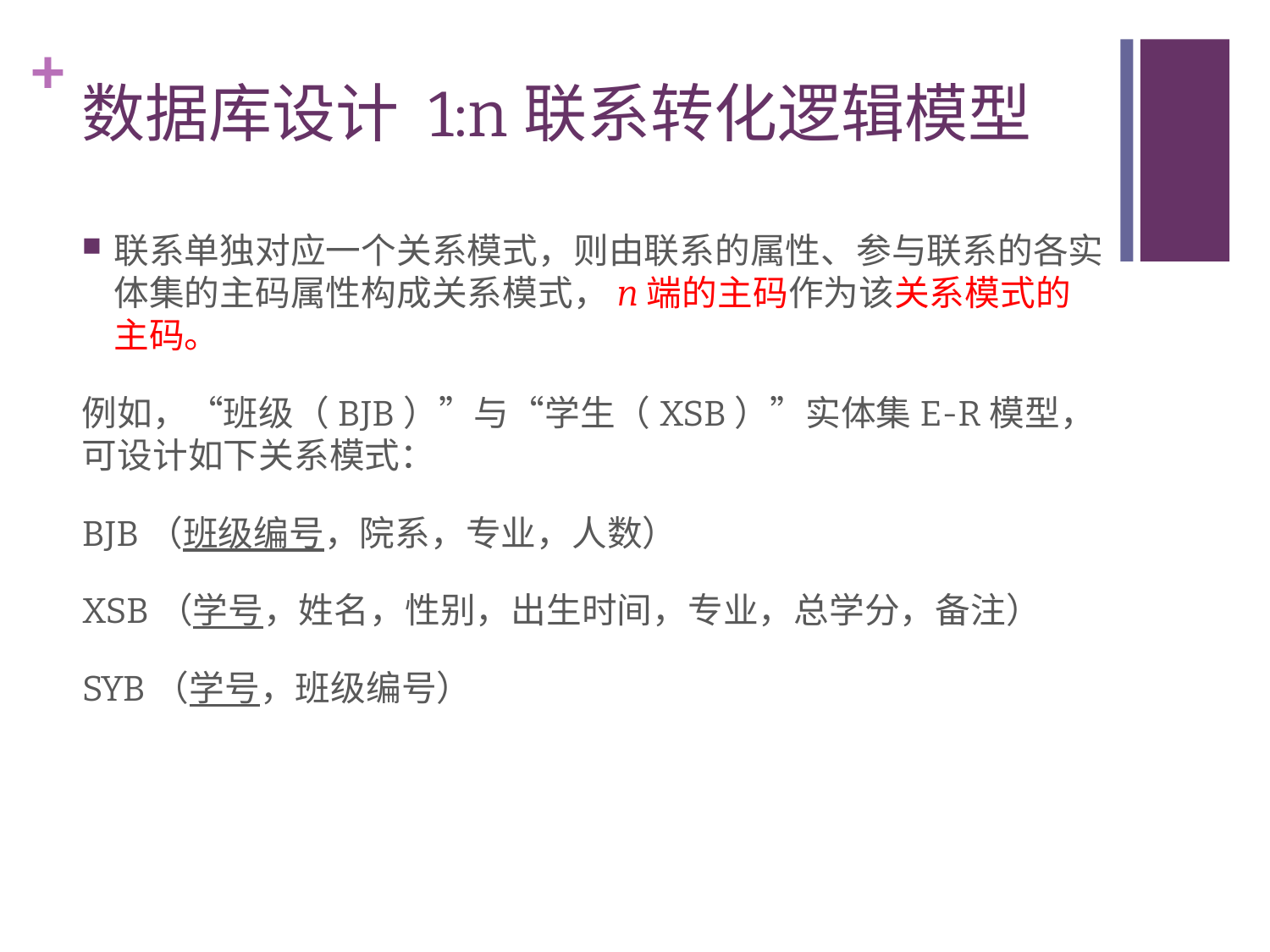

# 数据库设计 1:n联系转化逻辑模型
联系单独对应一个关系模式，则由联系的属性、参与联系的各实体集的主码属性构成关系模式，n端的主码作为该关系模式的主码。
例如，“班级（BJB）”与“学生（XSB）”实体集E-R模型，可设计如下关系模式：
BJB（班级编号，院系，专业，人数）
XSB（学号，姓名，性别，出生时间，专业，总学分，备注）
SYB（学号，班级编号）